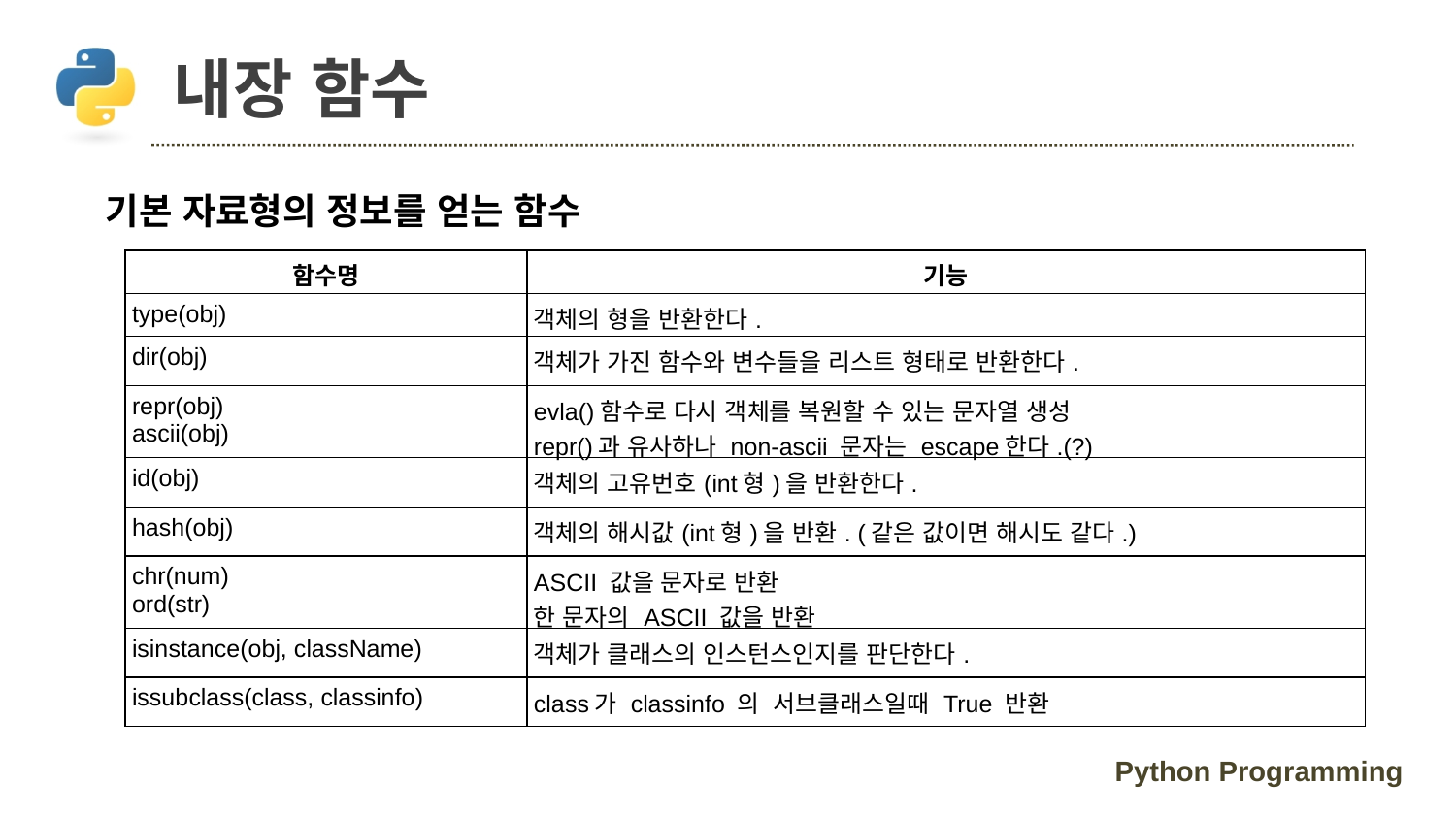

# 내장 함수
기본 자료형의 정보를 얻는 함수
| 함수명 | 기능 |
| --- | --- |
| type(obj) | 객체의 형을 반환한다. |
| dir(obj) | 객체가 가진 함수와 변수들을 리스트 형태로 반환한다. |
| repr(obj) ascii(obj) | evla()함수로 다시 객체를 복원할 수 있는 문자열 생성 repr()과 유사하나 non-ascii 문자는 escape한다.(?) |
| id(obj) | 객체의 고유번호(int형)을 반환한다. |
| hash(obj) | 객체의 해시값(int형)을 반환. (같은 값이면 해시도 같다.) |
| chr(num) ord(str) | ASCII 값을 문자로 반환 한 문자의 ASCII 값을 반환 |
| isinstance(obj, className) | 객체가 클래스의 인스턴스인지를 판단한다. |
| issubclass(class, classinfo) | class가 classinfo 의  서브클래스일때 True 반환 |